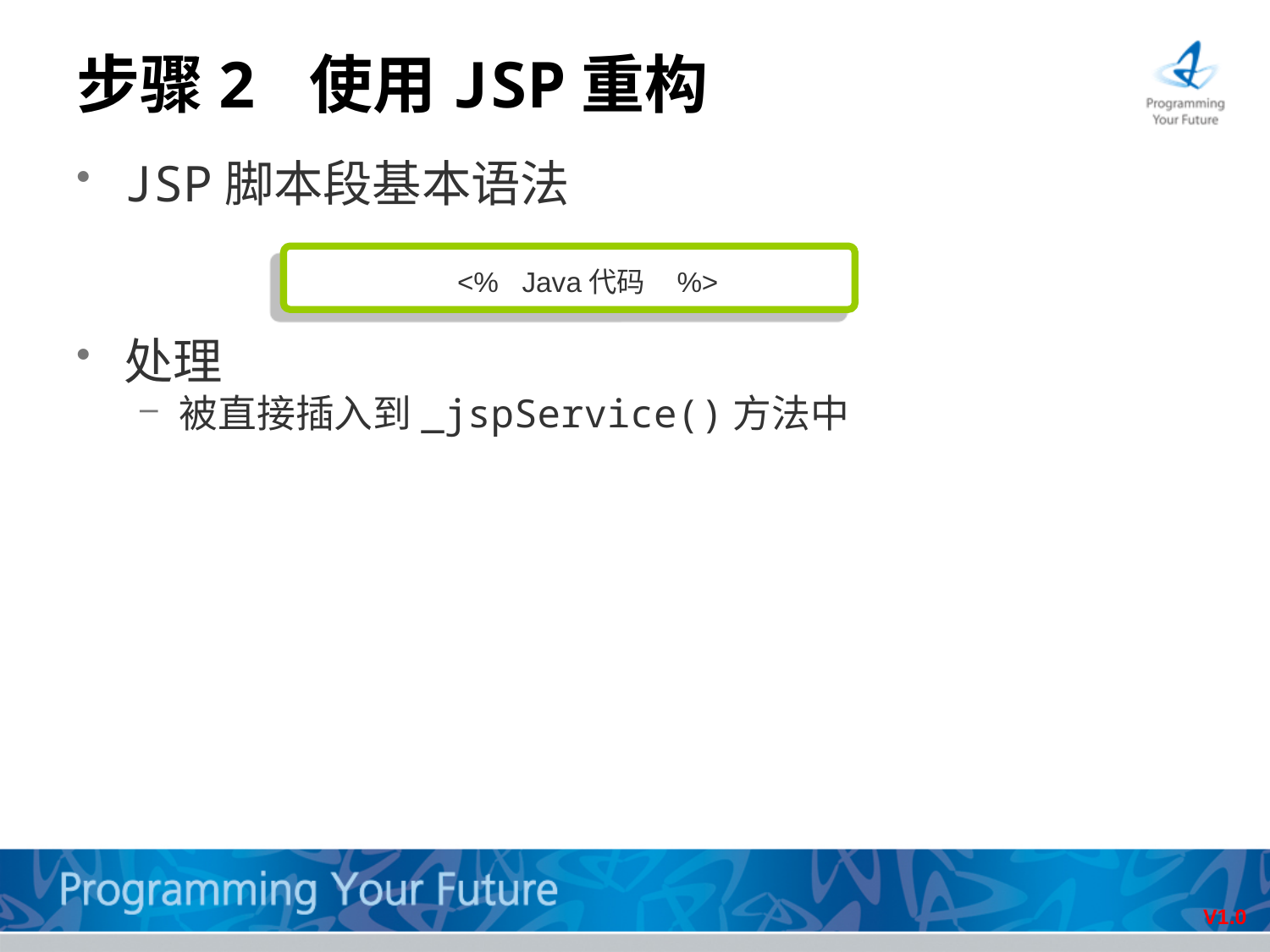

# 步骤2 使用JSP重构
JSP脚本段基本语法

处理
被直接插入到_jspService()方法中
<%   Java代码    %>